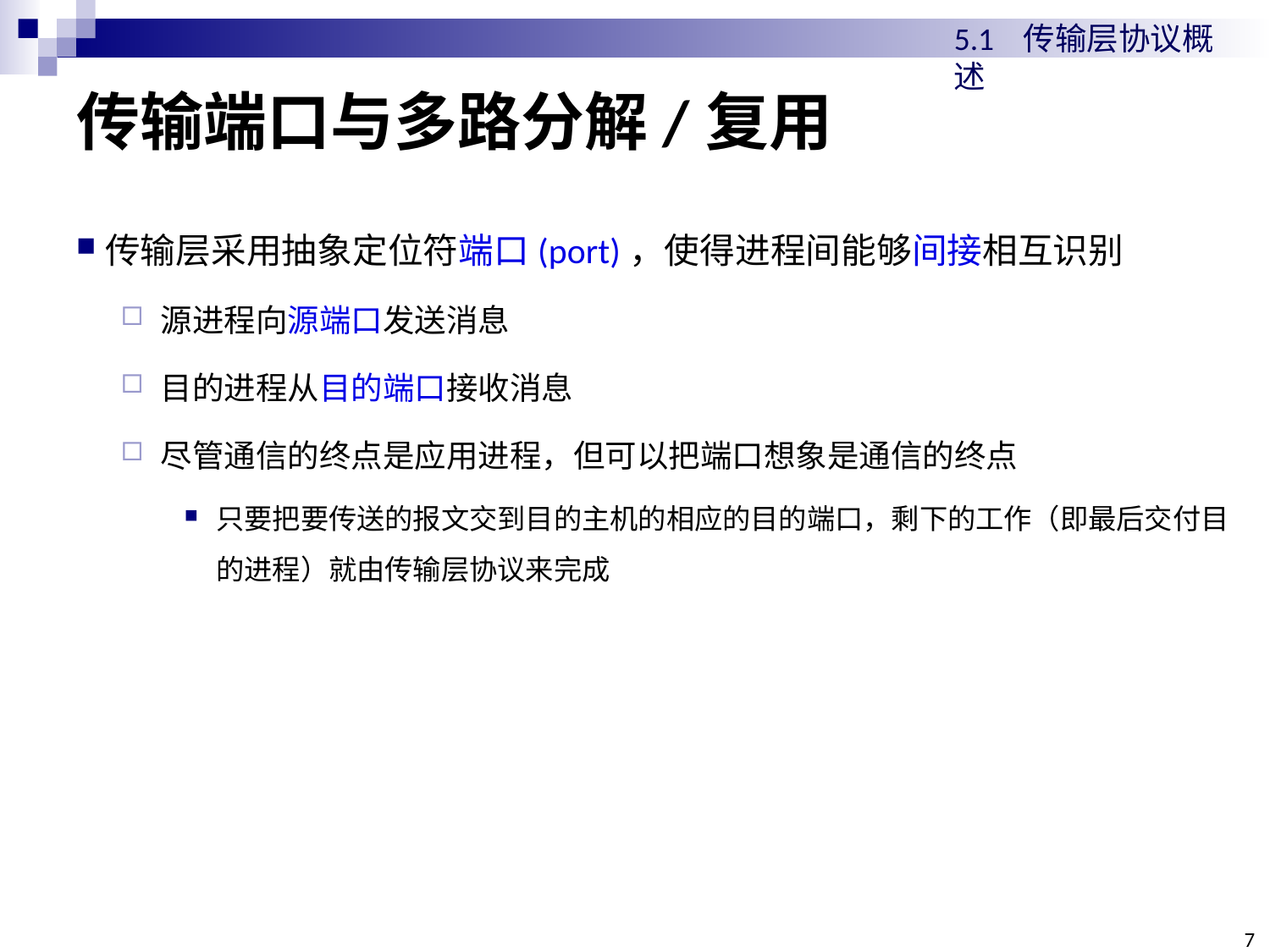

5.1   传输层协议概述
# 传输端口与多路分解/复用
传输层采用抽象定位符端口(port)，使得进程间能够间接相互识别
源进程向源端口发送消息
目的进程从目的端口接收消息
尽管通信的终点是应用进程，但可以把端口想象是通信的终点
只要把要传送的报文交到目的主机的相应的目的端口，剩下的工作（即最后交付目的进程）就由传输层协议来完成
7